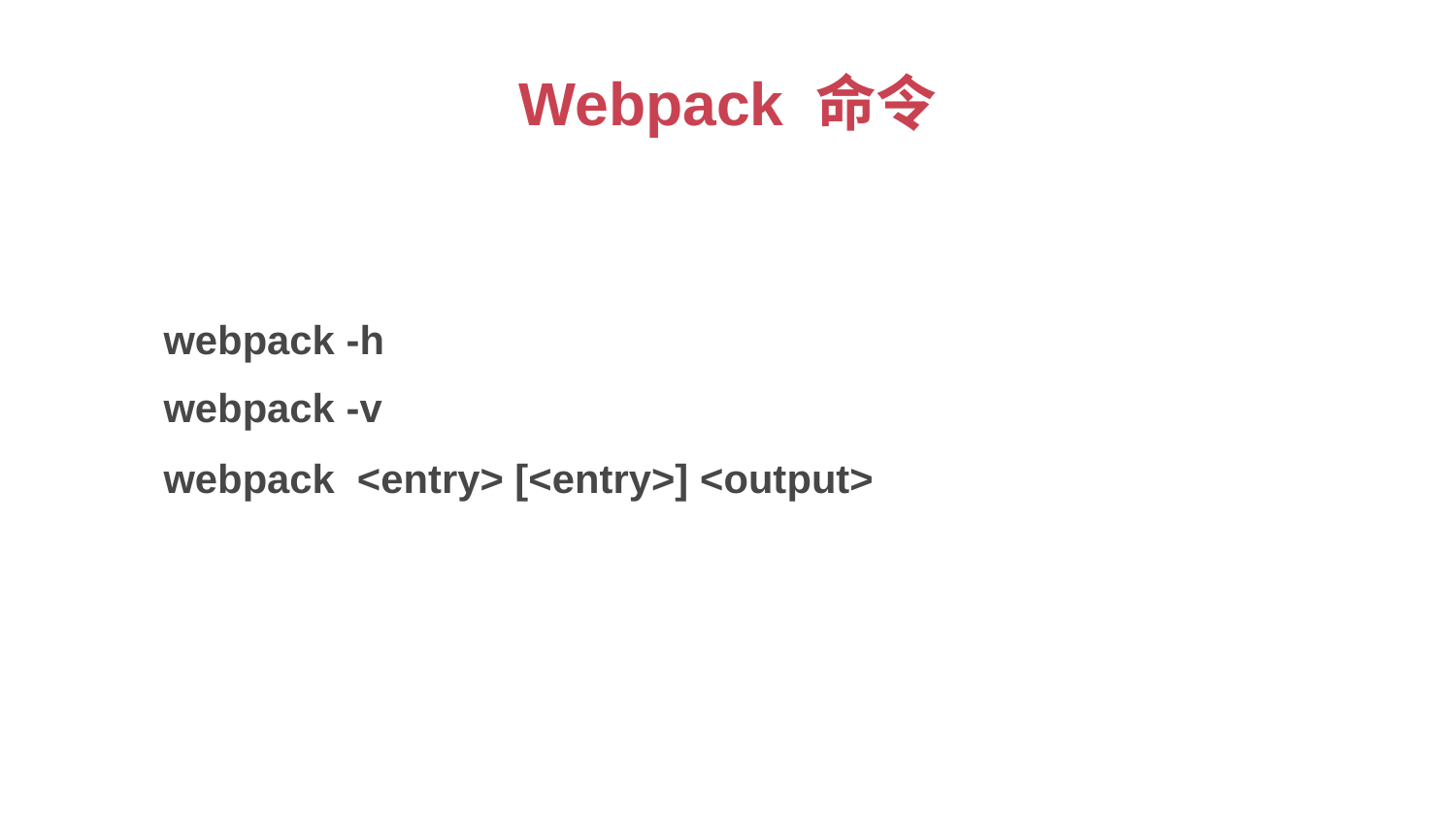

# Webpack 命令
webpack -h
webpack -v
webpack  <entry> [<entry>] <output>